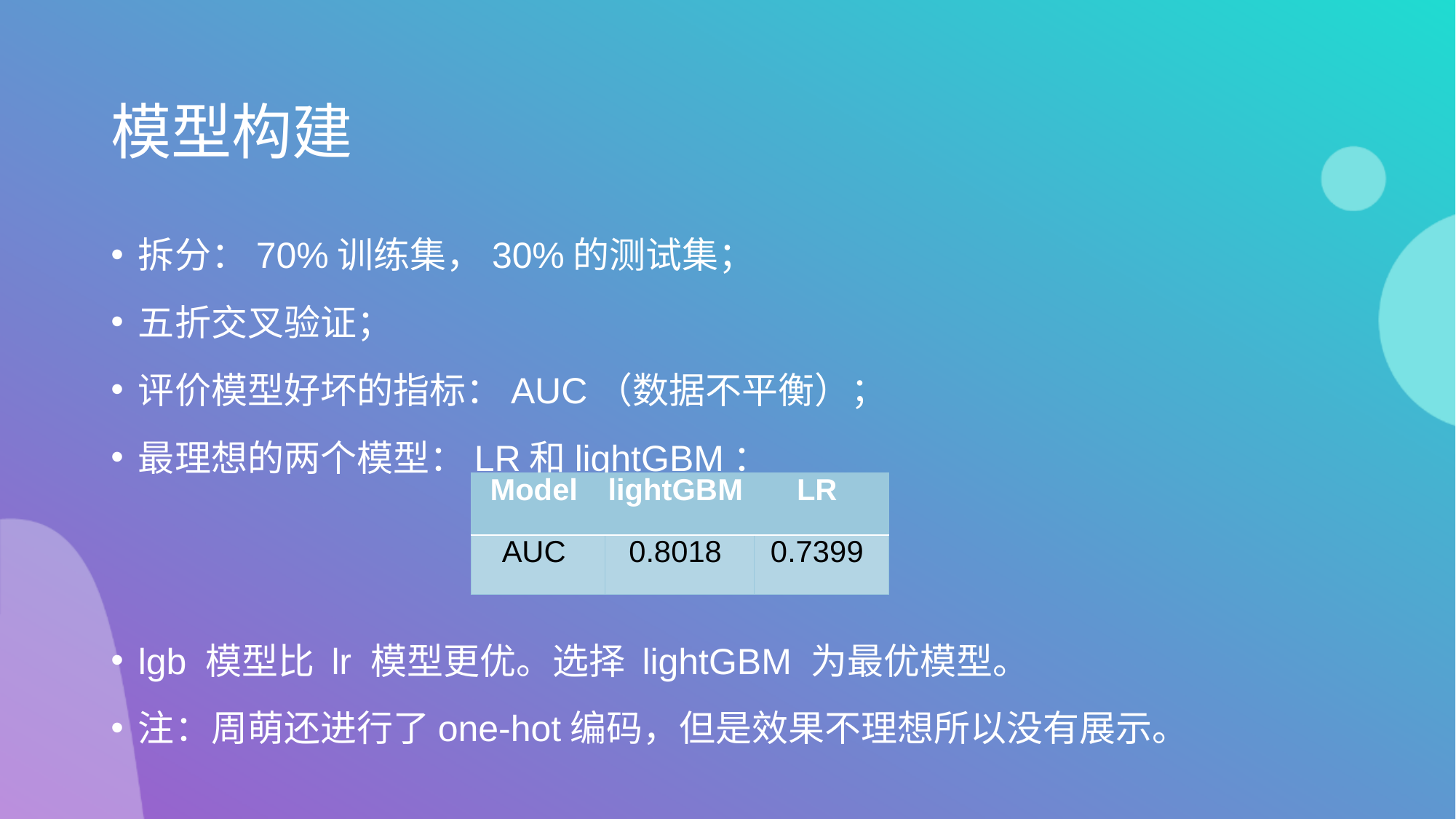

# 模型构建
拆分：70%训练集，30%的测试集；
五折交叉验证；
评价模型好坏的指标：AUC（数据不平衡）；
最理想的两个模型：LR和lightGBM：

lgb 模型比 lr 模型更优。选择 lightGBM 为最优模型。
注：周萌还进行了one-hot编码，但是效果不理想所以没有展示。
| Model | lightGBM | LR |
| --- | --- | --- |
| AUC | 0.8018 | 0.7399 |